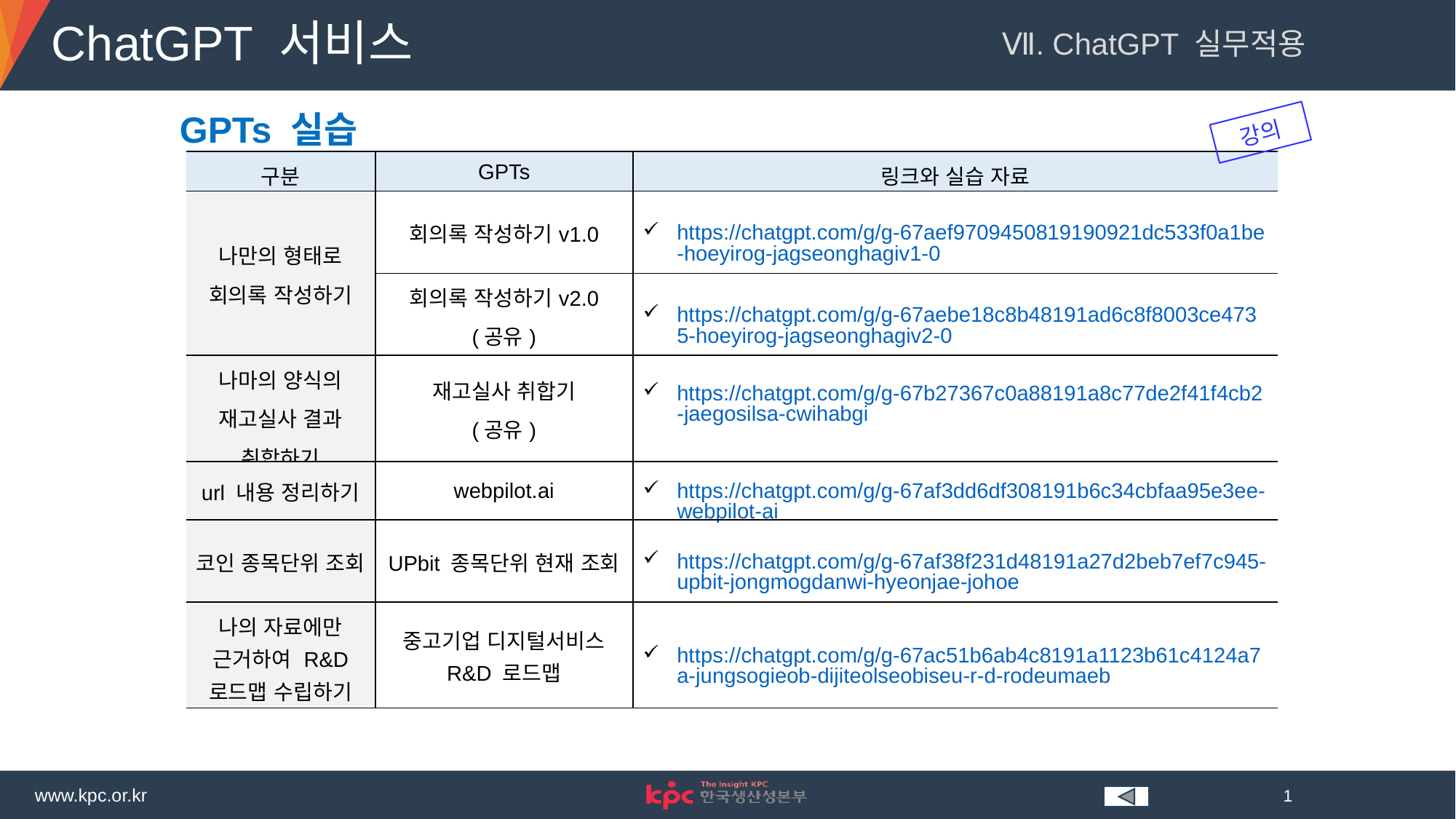

# ChatGPT 서비스
Ⅶ. ChatGPT 실무적용
’25년 1월의 시대정신
GPTs 실습
강의
| 구분 | GPTs | 링크와 실습 자료 |
| --- | --- | --- |
| 나만의 형태로 회의록 작성하기 | 회의록 작성하기v1.0 | https://chatgpt.com/g/g-67aef9709450819190921dc533f0a1be-hoeyirog-jagseonghagiv1-0 |
|  | 회의록 작성하기v2.0 (공유) | https://chatgpt.com/g/g-67aebe18c8b48191ad6c8f8003ce4735-hoeyirog-jagseonghagiv2-0 |
| 나마의 양식의 재고실사 결과 취합하기 | 재고실사 취합기 (공유) | https://chatgpt.com/g/g-67b27367c0a88191a8c77de2f41f4cb2-jaegosilsa-cwihabgi |
| url 내용 정리하기 | webpilot.ai | https://chatgpt.com/g/g-67af3dd6df308191b6c34cbfaa95e3ee-webpilot-ai |
| 코인 종목단위 조회 | UPbit 종목단위 현재 조회 | https://chatgpt.com/g/g-67af38f231d48191a27d2beb7ef7c945-upbit-jongmogdanwi-hyeonjae-johoe |
| 나의 자료에만 근거하여 R&D 로드맵 수립하기 | 중고기업 디지털서비스 R&D 로드맵 | https://chatgpt.com/g/g-67ac51b6ab4c8191a1123b61c4124a7a-jungsogieob-dijiteolseobiseu-r-d-rodeumaeb |
1